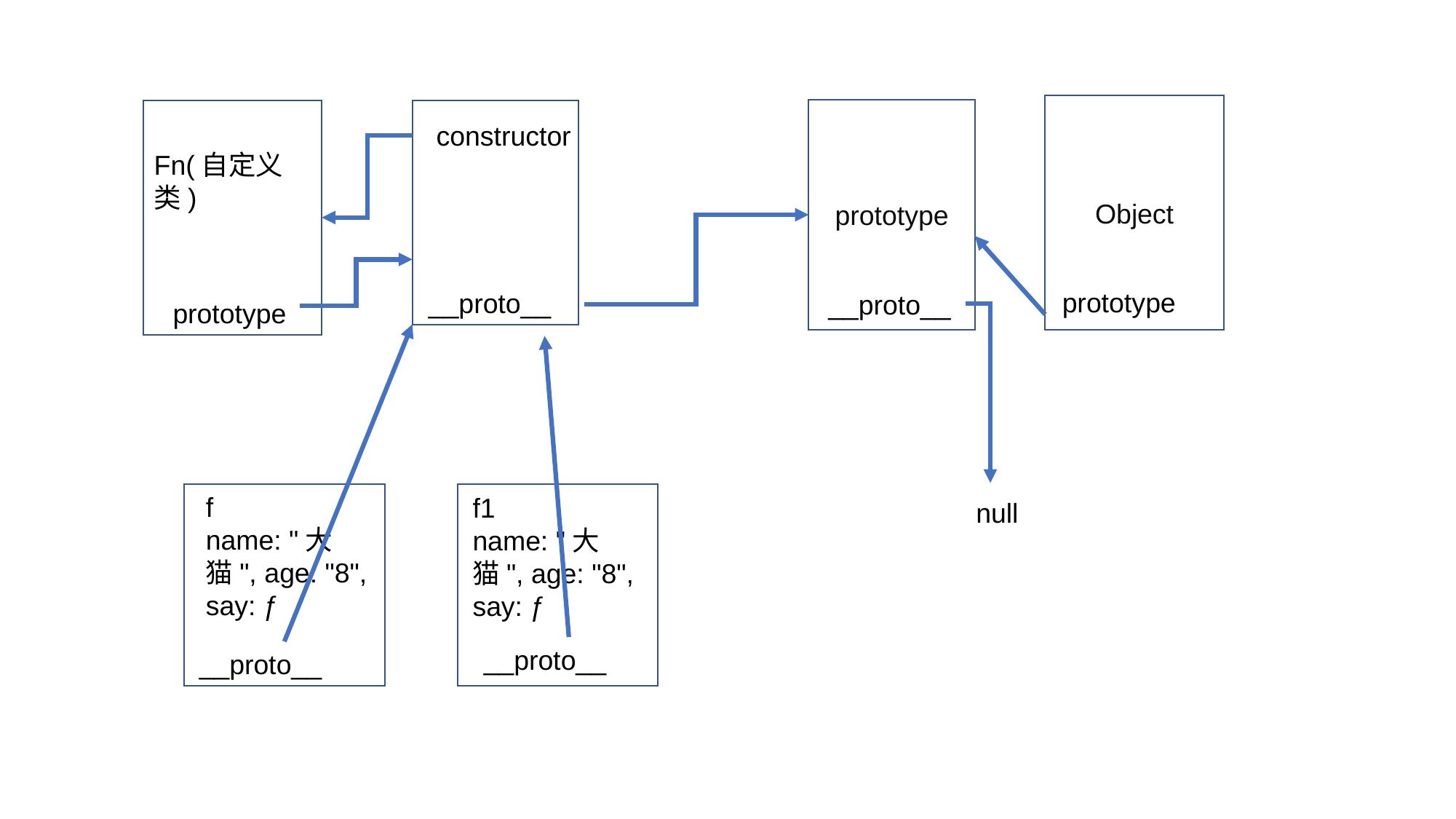

Object
prototype

constructor
Fn(自定义类)
prototype
__proto__
__proto__
prototype

f
name: "大猫", age: "8",
say: ƒ

f1
name: "大猫", age: "8",
say: ƒ

null
__proto__
__proto__